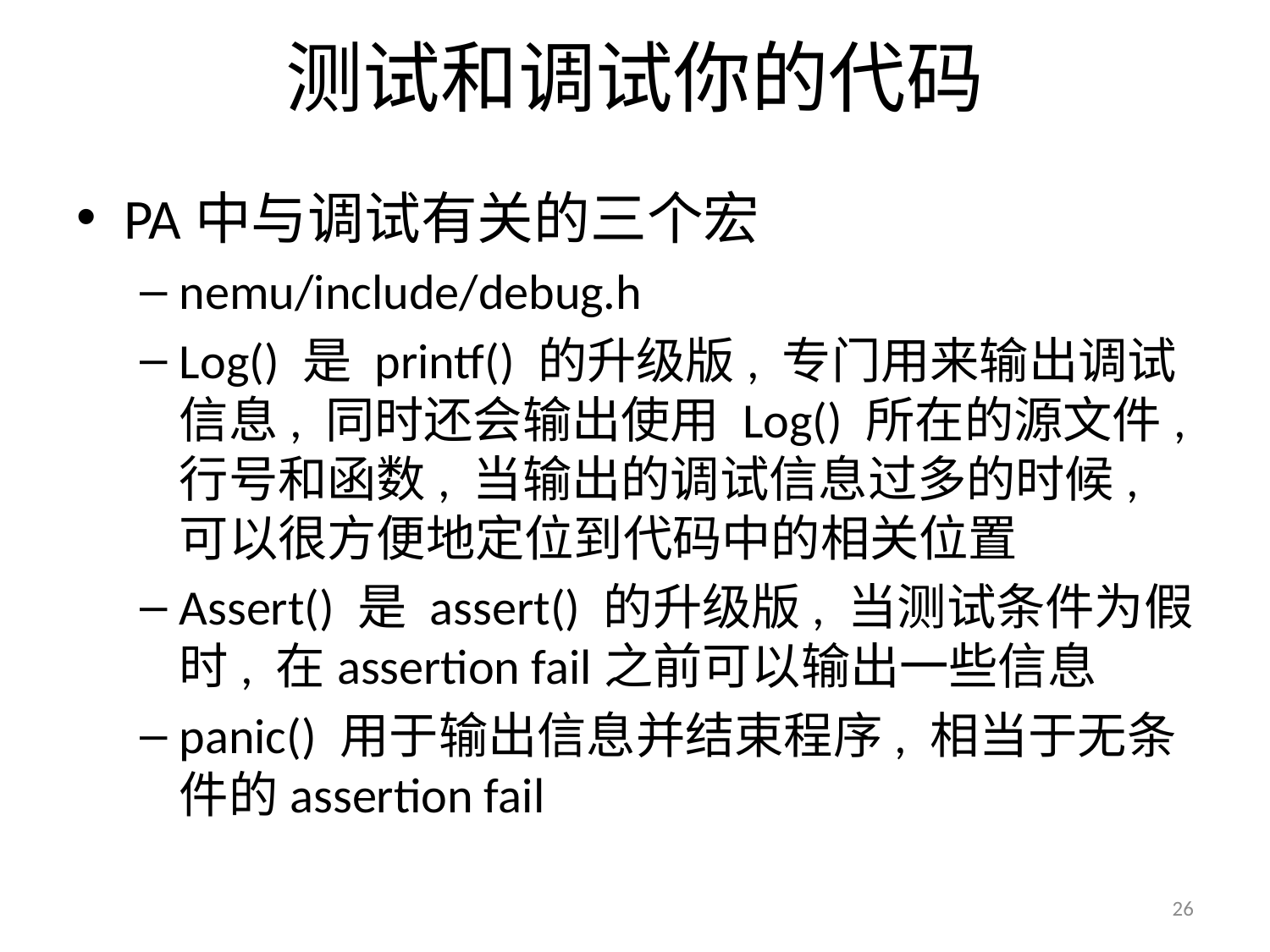

# 测试和调试你的代码
PA中与调试有关的三个宏
nemu/include/debug.h
Log() 是 printf() 的升级版, 专门用来输出调试信息, 同时还会输出使用 Log() 所在的源文件, 行号和函数, 当输出的调试信息过多的时候, 可以很方便地定位到代码中的相关位置
Assert() 是 assert() 的升级版, 当测试条件为假时, 在assertion fail之前可以输出一些信息
panic() 用于输出信息并结束程序, 相当于无条件的assertion fail
26